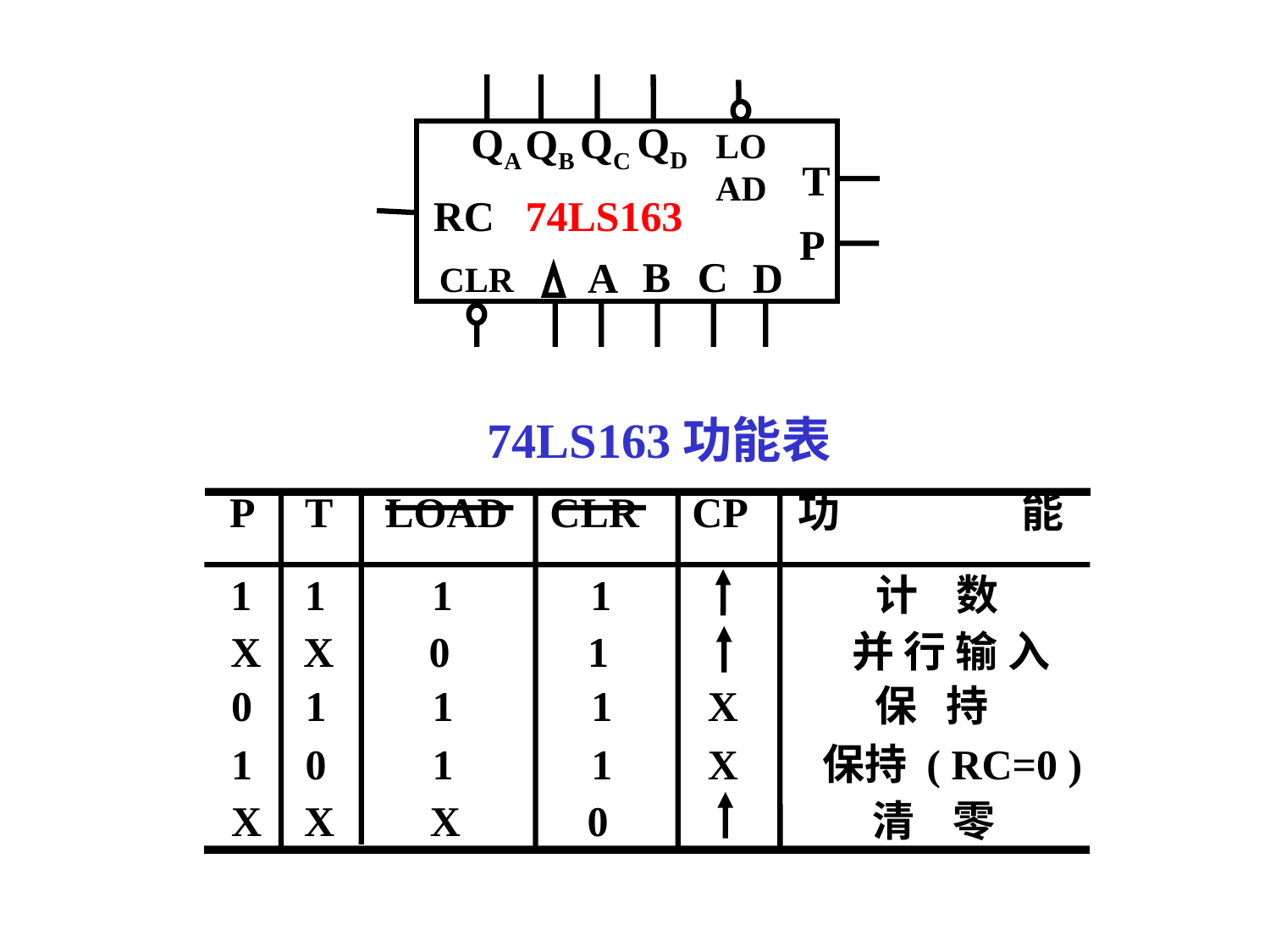

QD
QA
QC
QB
LOAD

T

RC
74LS163

P

B
C
A
D
CLR

74LS163功能表

P     T     LOAD    CLR     CP    功                   能

1     1          1             1                        计    数

  X    X         0             1                      并 行 输 入

0     1          1             1         X            保   持
1     0          1             1         X       保持 ( RC=0 )
X    X         X            0                        清    零